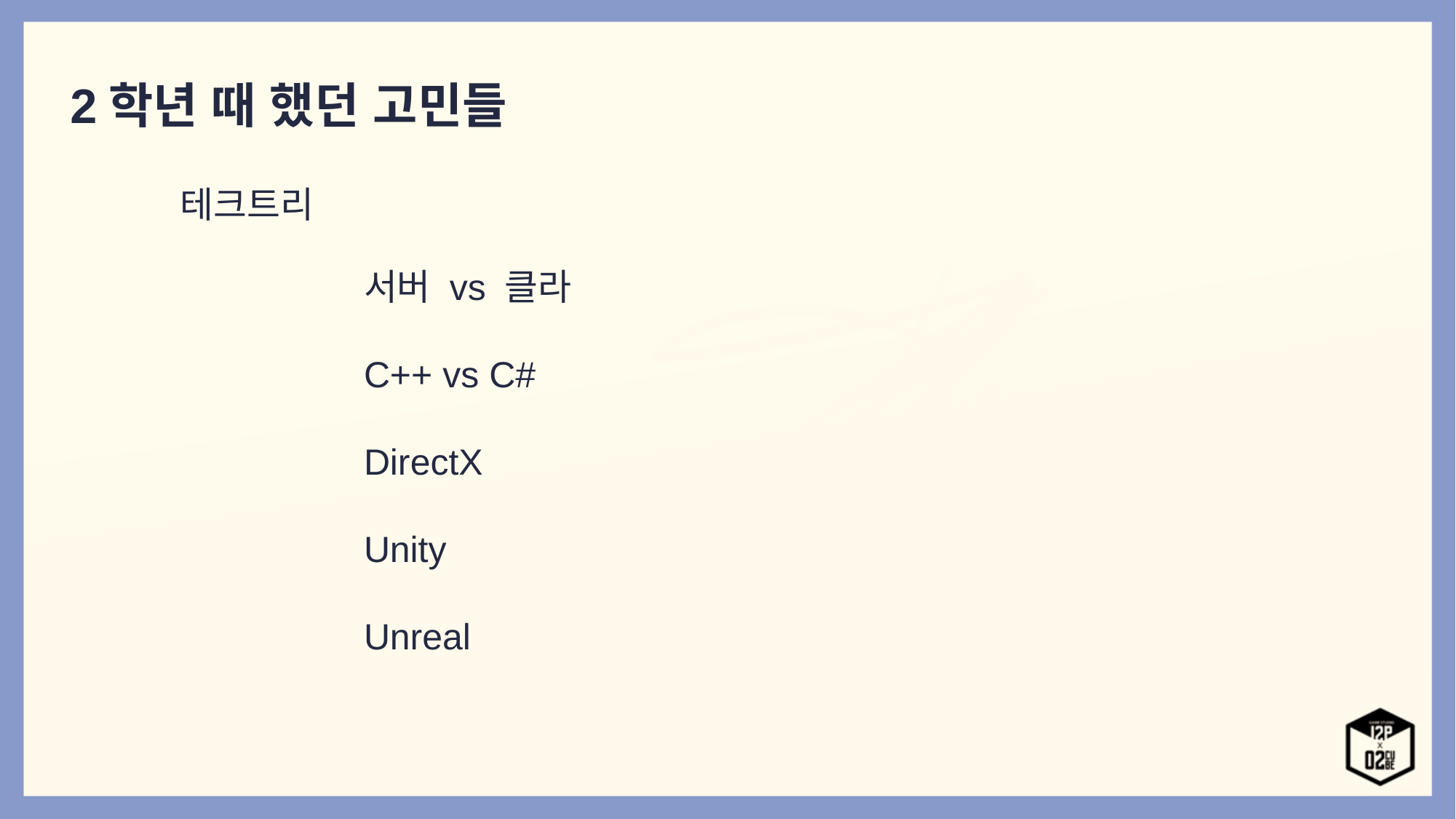

2학년 때 했던 고민들
테크트리
서버 vs 클라

C++ vs C#

DirectX

Unity

Unreal